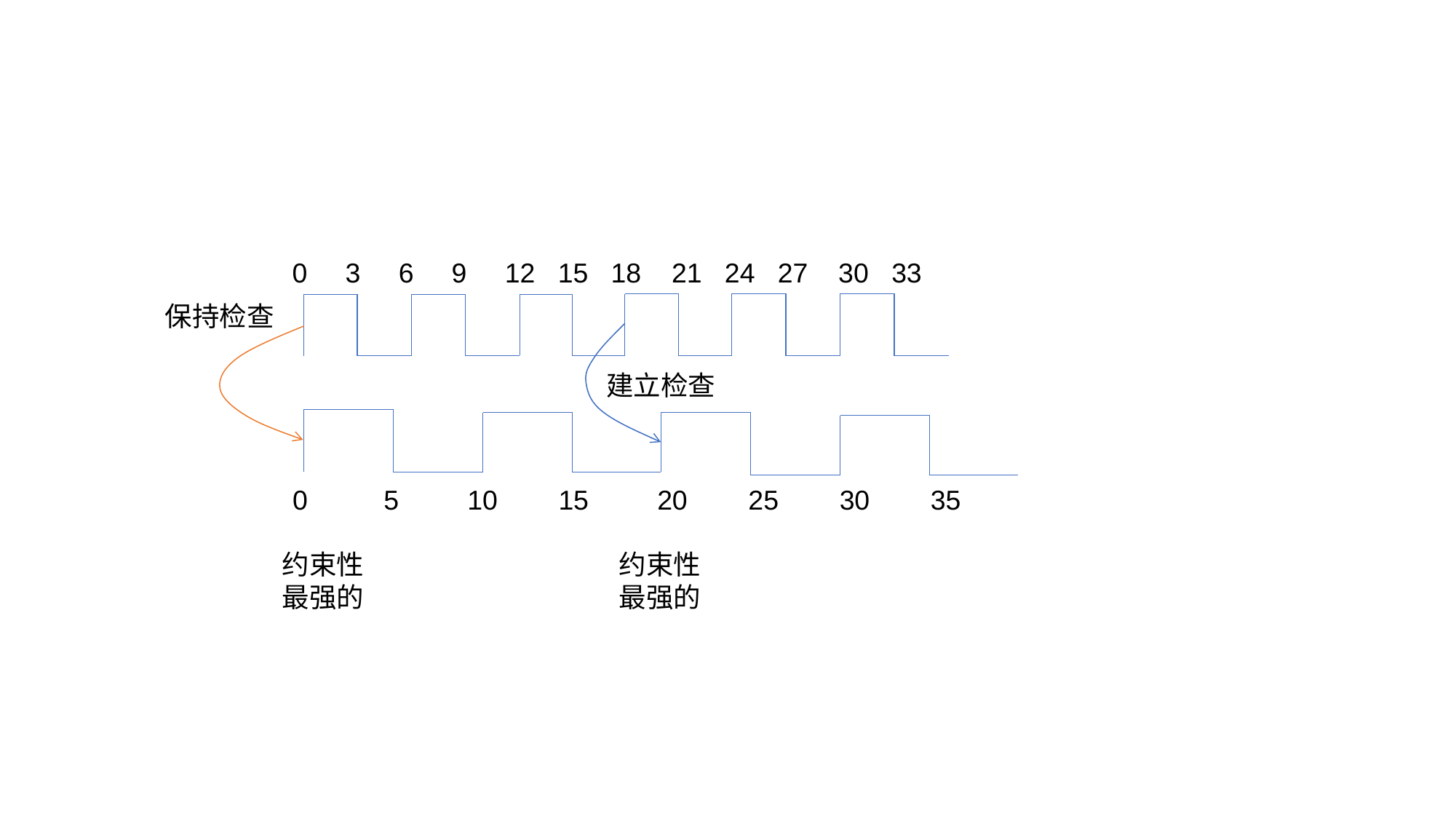

0     3     6     9     12   15   18    21   24   27    30   33
保持检查

建立检查
0          5         10        15         20        25        30        35
约束性
最强的
约束性
最强的